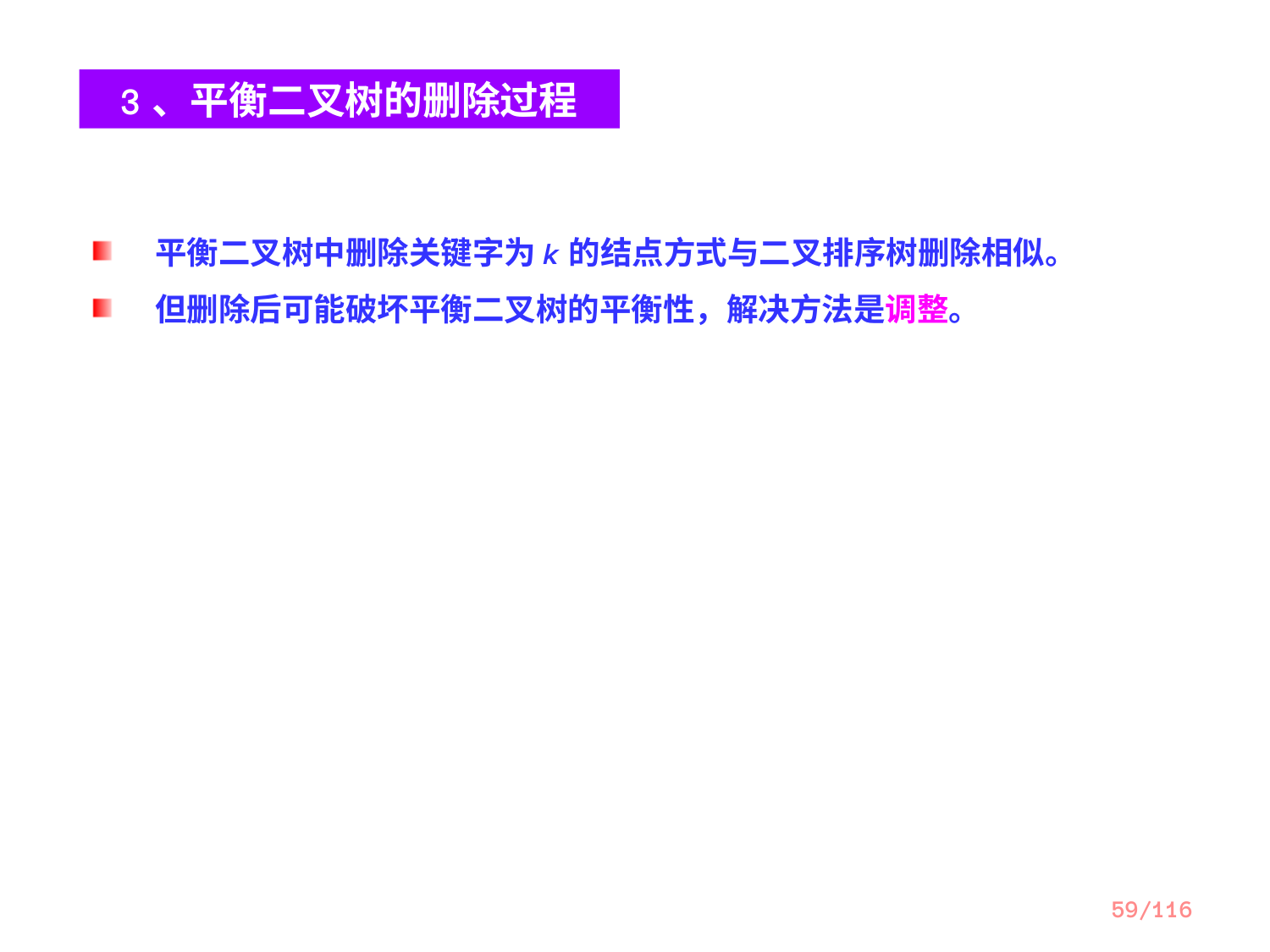

3、平衡二叉树的删除过程
平衡二叉树中删除关键字为k的结点方式与二叉排序树删除相似。
但删除后可能破坏平衡二叉树的平衡性，解决方法是调整。
59/116